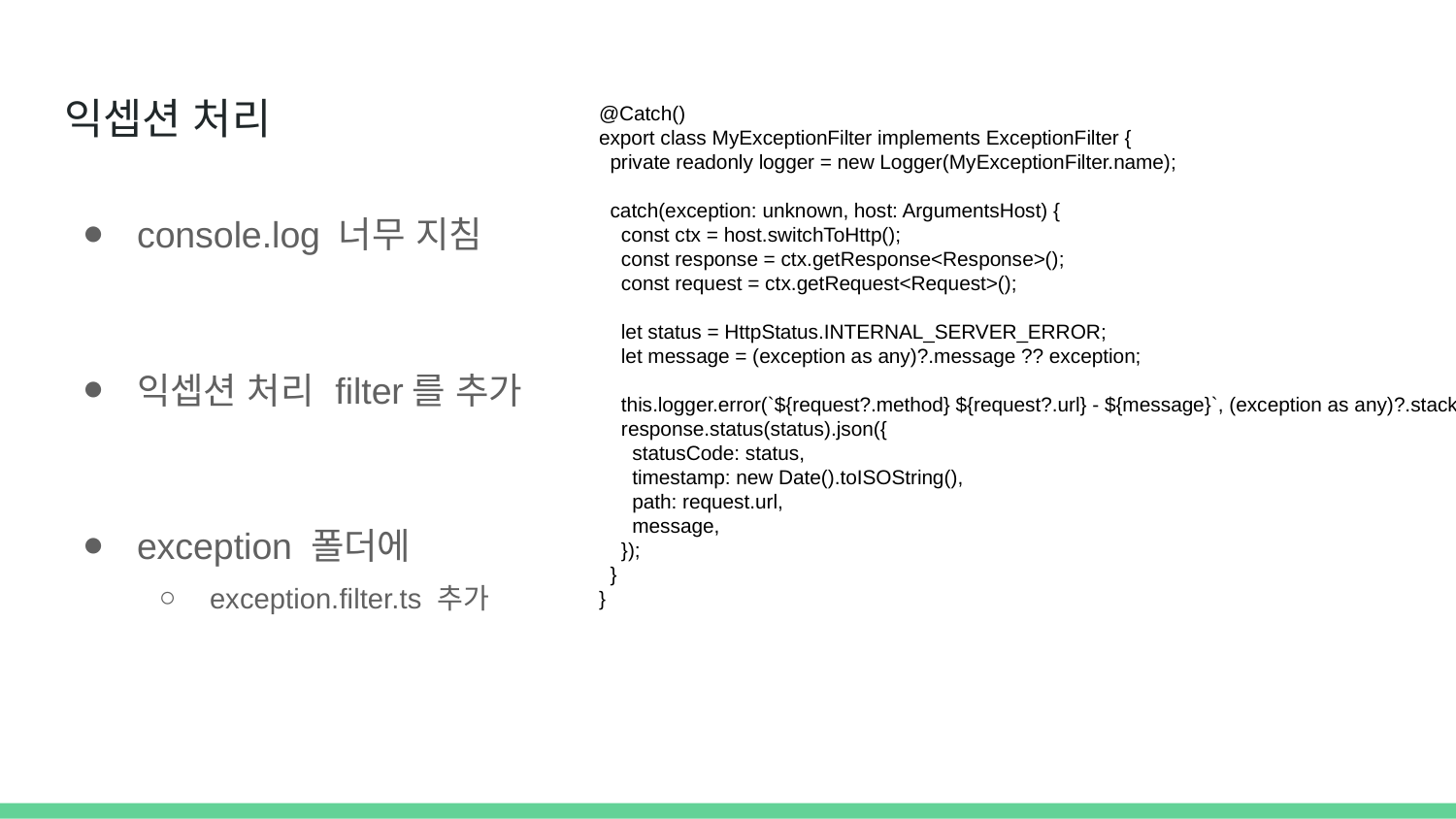

# 익셉션 처리
@Catch()
export class MyExceptionFilter implements ExceptionFilter {
  private readonly logger = new Logger(MyExceptionFilter.name);

  catch(exception: unknown, host: ArgumentsHost) {
    const ctx = host.switchToHttp();
    const response = ctx.getResponse<Response>();
    const request = ctx.getRequest<Request>();

    let status = HttpStatus.INTERNAL_SERVER_ERROR;
    let message = (exception as any)?.message ?? exception;

    this.logger.error(`${request?.method} ${request?.url} - ${message}`, (exception as any)?.stack);
    response.status(status).json({
      statusCode: status,
      timestamp: new Date().toISOString(),
      path: request.url,
      message,
    });
  }
}

console.log 너무 지침

익셉션 처리 filter를 추가

exception 폴더에
exception.filter.ts 추가